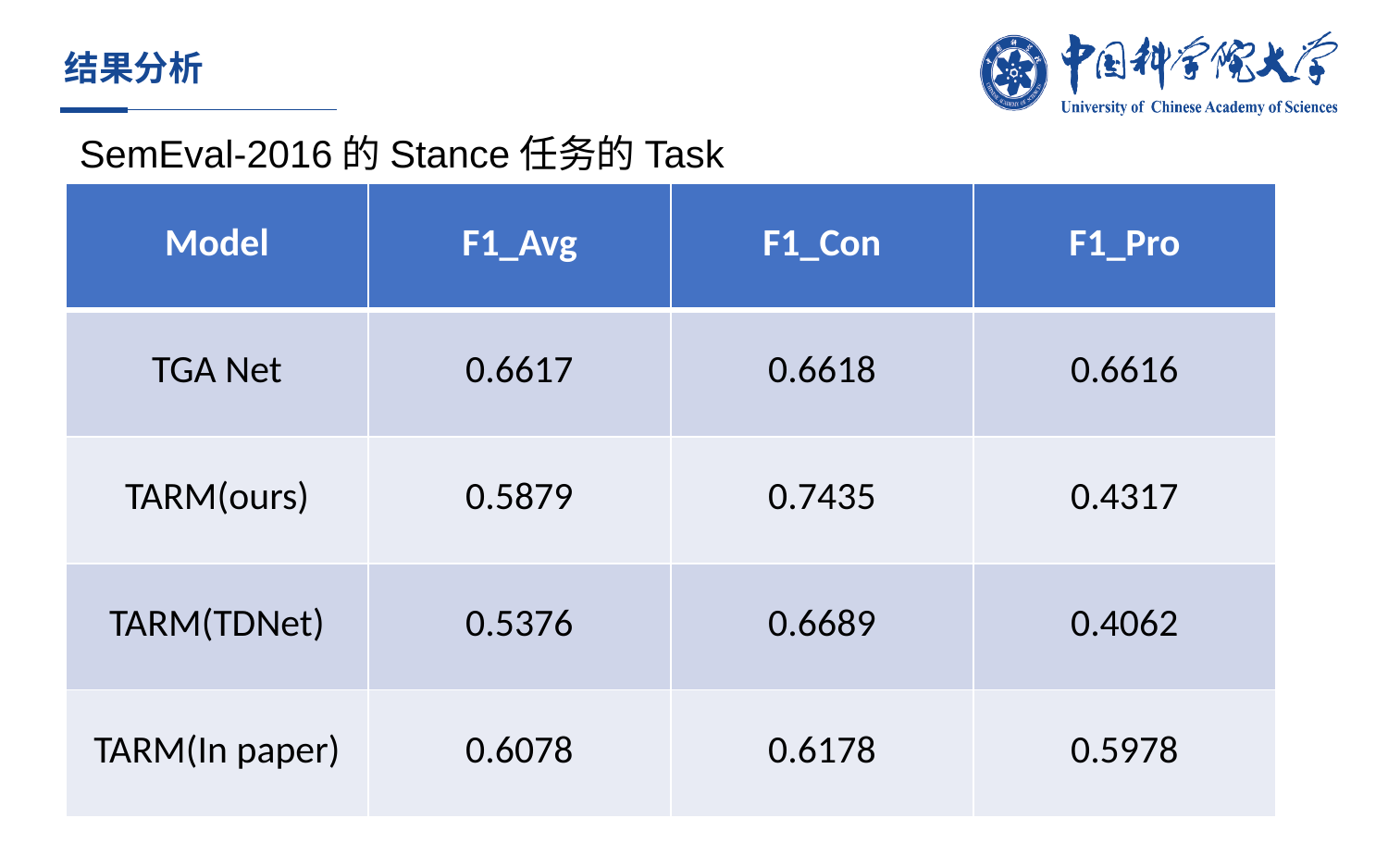

# 结果分析
SemEval-2016的Stance任务的Task B
| Model | F1\_Avg | F1\_Con | F1\_Pro |
| --- | --- | --- | --- |
| TGA Net | 0.6617 | 0.6618 | 0.6616 |
| TARM(ours) | 0.5879 | 0.7435 | 0.4317 |
| TARM(TDNet) | 0.5376 | 0.6689 | 0.4062 |
| TARM(In paper) | 0.6078 | 0.6178 | 0.5978 |